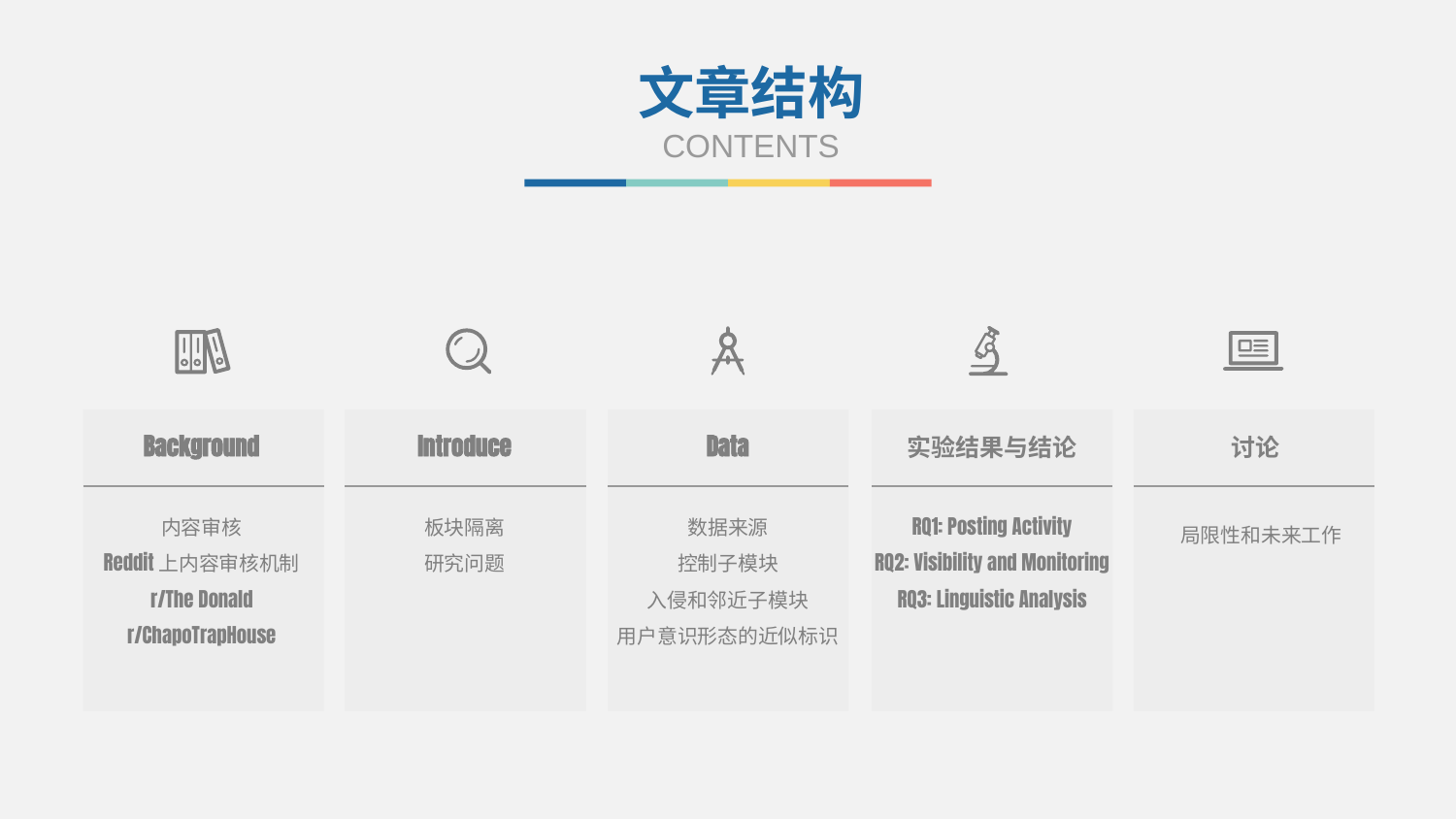

文章结构
CONTENTS

Background
Introduce
Data
实验结果与结论
讨论
内容审核
Reddit上内容审核机制
r/The Donald
r/ChapoTrapHouse
板块隔离
研究问题
数据来源
控制子模块
入侵和邻近子模块
用户意识形态的近似标识
RQ1: Posting Activity
RQ2: Visibility and Monitoring
RQ3: Linguistic Analysis
局限性和未来工作